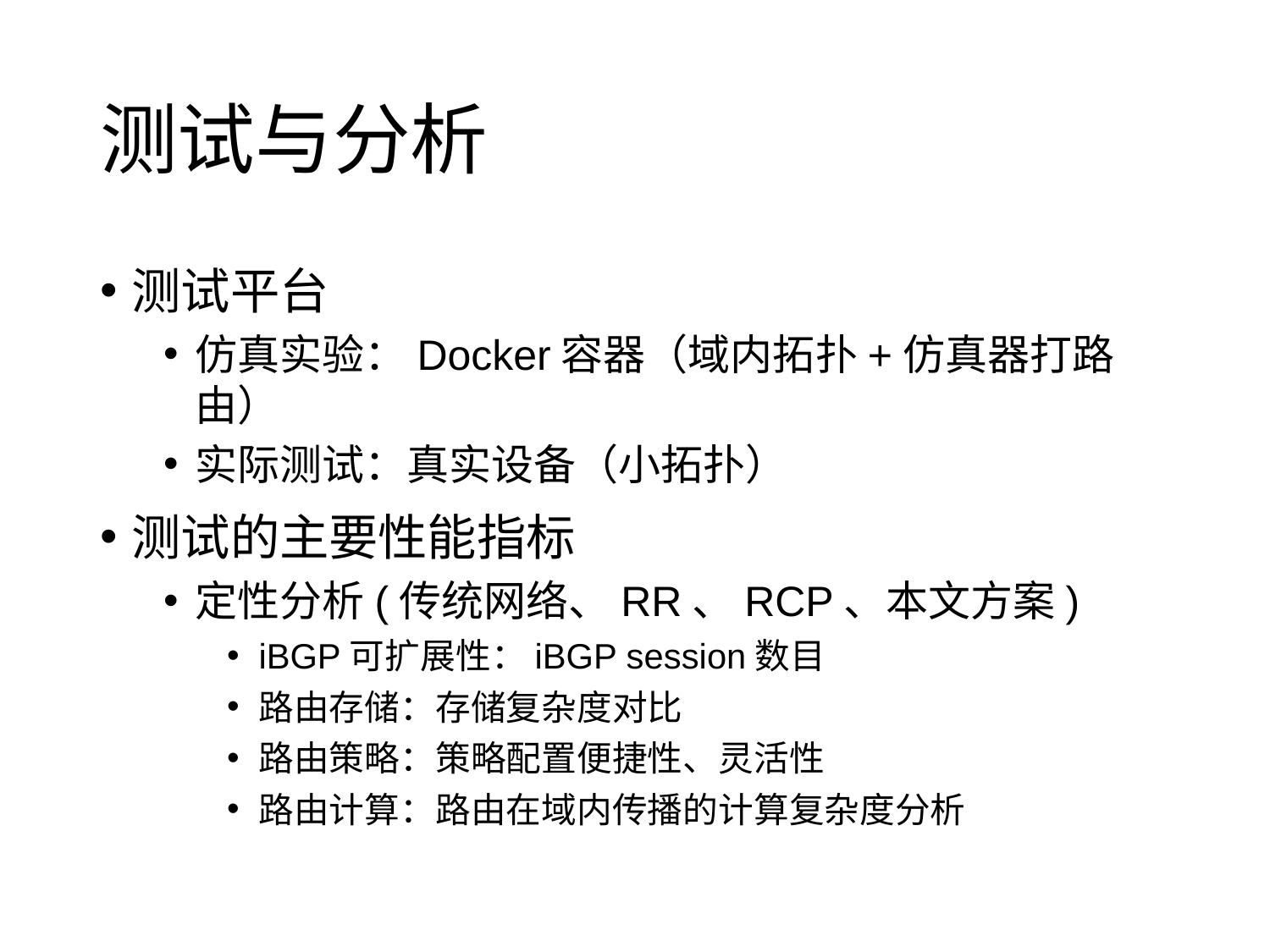

# 测试与分析
测试平台
仿真实验：Docker容器（域内拓扑+仿真器打路由）
实际测试：真实设备（小拓扑）
测试的主要性能指标
定性分析(传统网络、RR、RCP、本文方案)
iBGP可扩展性：iBGP session数目
路由存储：存储复杂度对比
路由策略：策略配置便捷性、灵活性
路由计算：路由在域内传播的计算复杂度分析